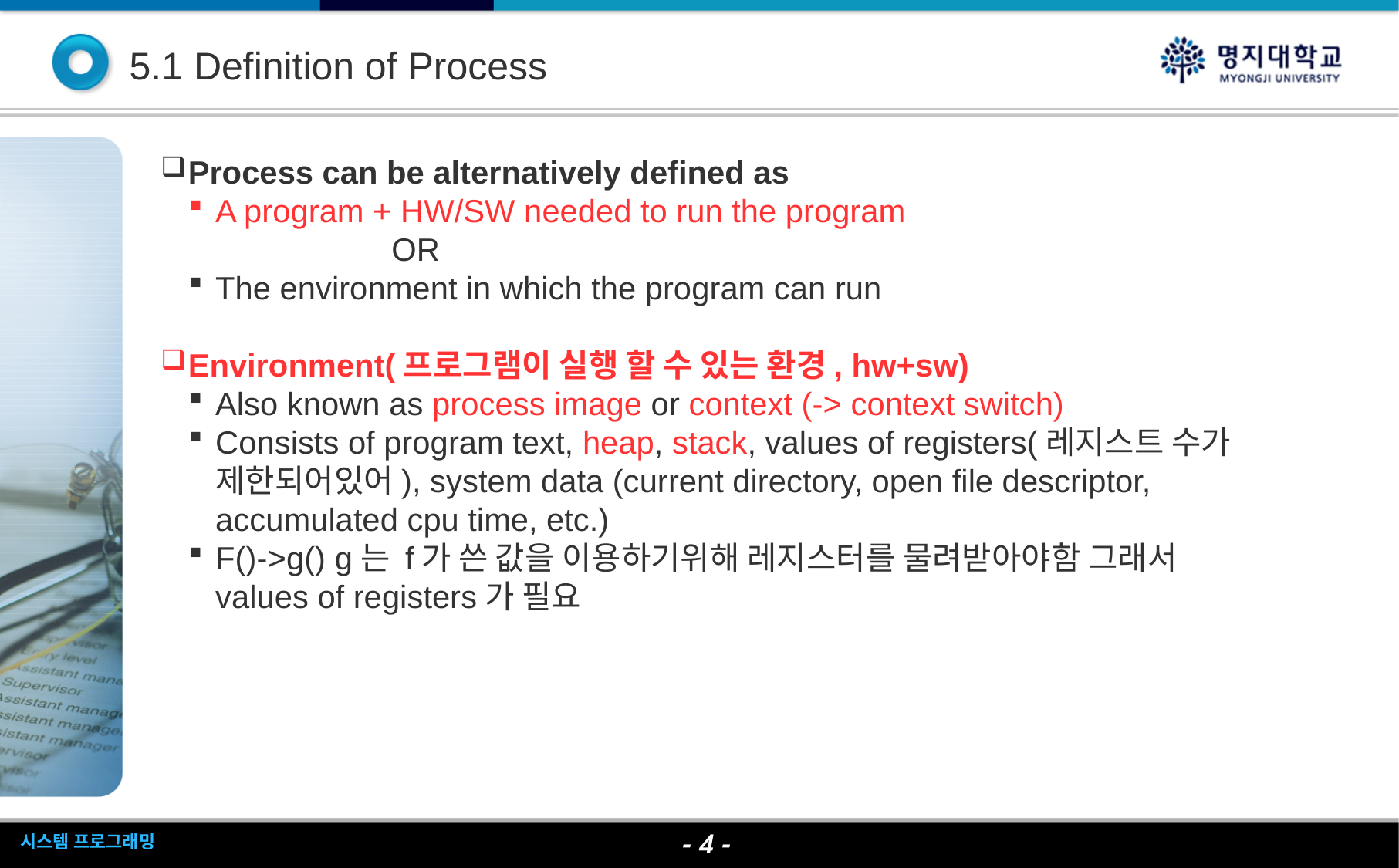

5.1 Definition of Process
Process can be alternatively defined as
A program + HW/SW needed to run the program
                          OR
The environment in which the program can run

Environment(프로그램이 실행 할 수 있는 환경, hw+sw)
Also known as process image or context (-> context switch)
Consists of program text, heap, stack, values of registers(레지스트 수가 제한되어있어), system data (current directory, open file descriptor, accumulated cpu time, etc.)
F()->g() g는 f가 쓴 값을 이용하기위해 레지스터를 물려받아야함 그래서 values of registers가 필요
- 4 -